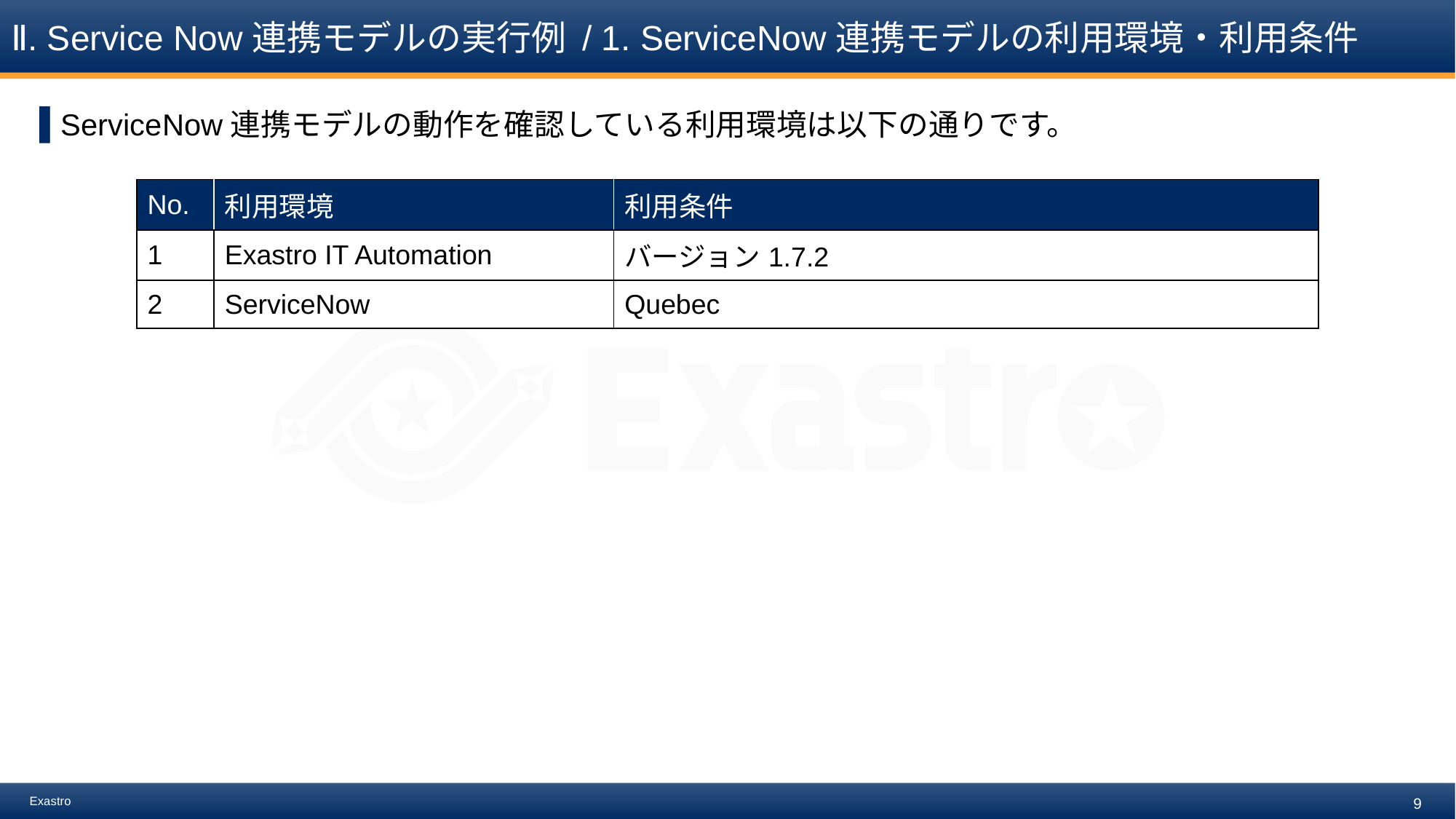

# Ⅱ. Service Now連携モデルの実行例 / 1. ServiceNow連携モデルの利用環境・利用条件
ServiceNow連携モデルの動作を確認している利用環境は以下の通りです。

| No. | 利用環境 | 利用条件 |
| --- | --- | --- |
| 1 | Exastro IT Automation | バージョン1.7.2 |
| 2 | ServiceNow | Quebec |